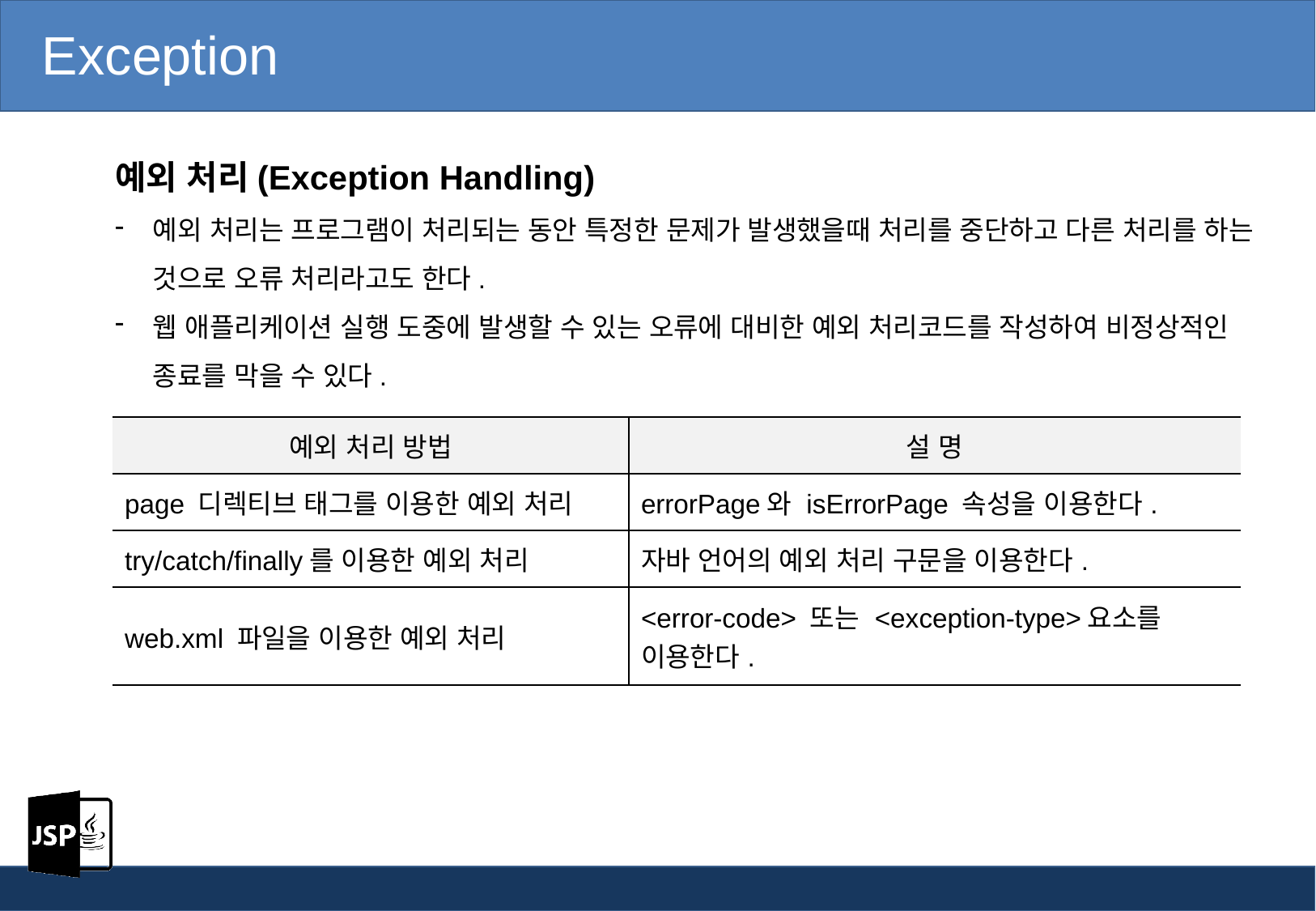

Exception
예외 처리(Exception Handling)
예외 처리는 프로그램이 처리되는 동안 특정한 문제가 발생했을때 처리를 중단하고 다른 처리를 하는 것으로 오류 처리라고도 한다.
웹 애플리케이션 실행 도중에 발생할 수 있는 오류에 대비한 예외 처리코드를 작성하여 비정상적인 종료를 막을 수 있다.
| 예외 처리 방법 | 설 명 |
| --- | --- |
| page 디렉티브 태그를 이용한 예외 처리 | errorPage와 isErrorPage 속성을 이용한다. |
| try/catch/finally를 이용한 예외 처리 | 자바 언어의 예외 처리 구문을 이용한다. |
| web.xml 파일을 이용한 예외 처리 | <error-code> 또는 <exception-type>요소를 이용한다. |